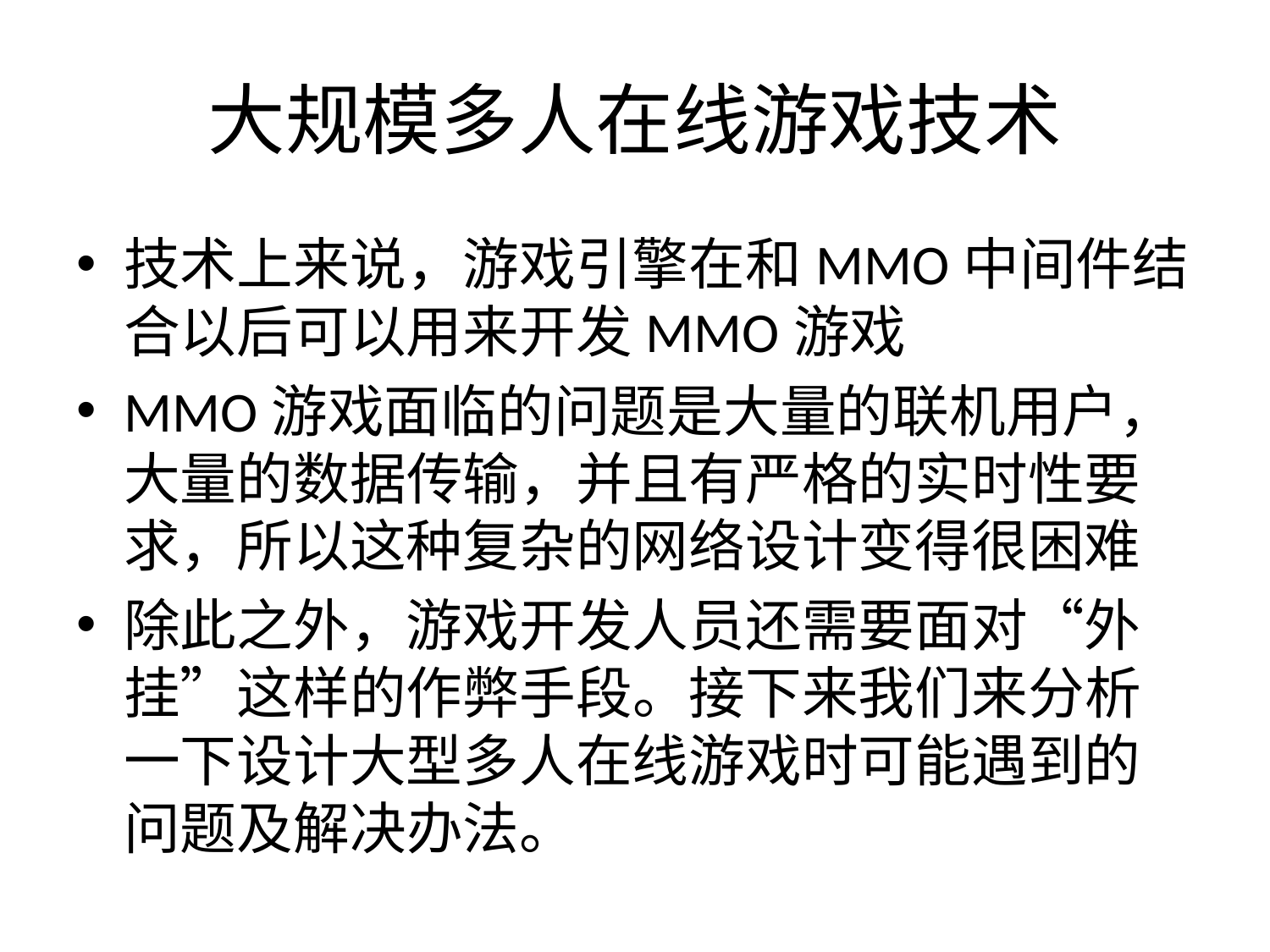

# 大规模多人在线游戏技术
技术上来说，游戏引擎在和MMO中间件结合以后可以用来开发MMO游戏
MMO游戏面临的问题是大量的联机用户，大量的数据传输，并且有严格的实时性要求，所以这种复杂的网络设计变得很困难
除此之外，游戏开发人员还需要面对“外挂”这样的作弊手段。接下来我们来分析一下设计大型多人在线游戏时可能遇到的问题及解决办法。